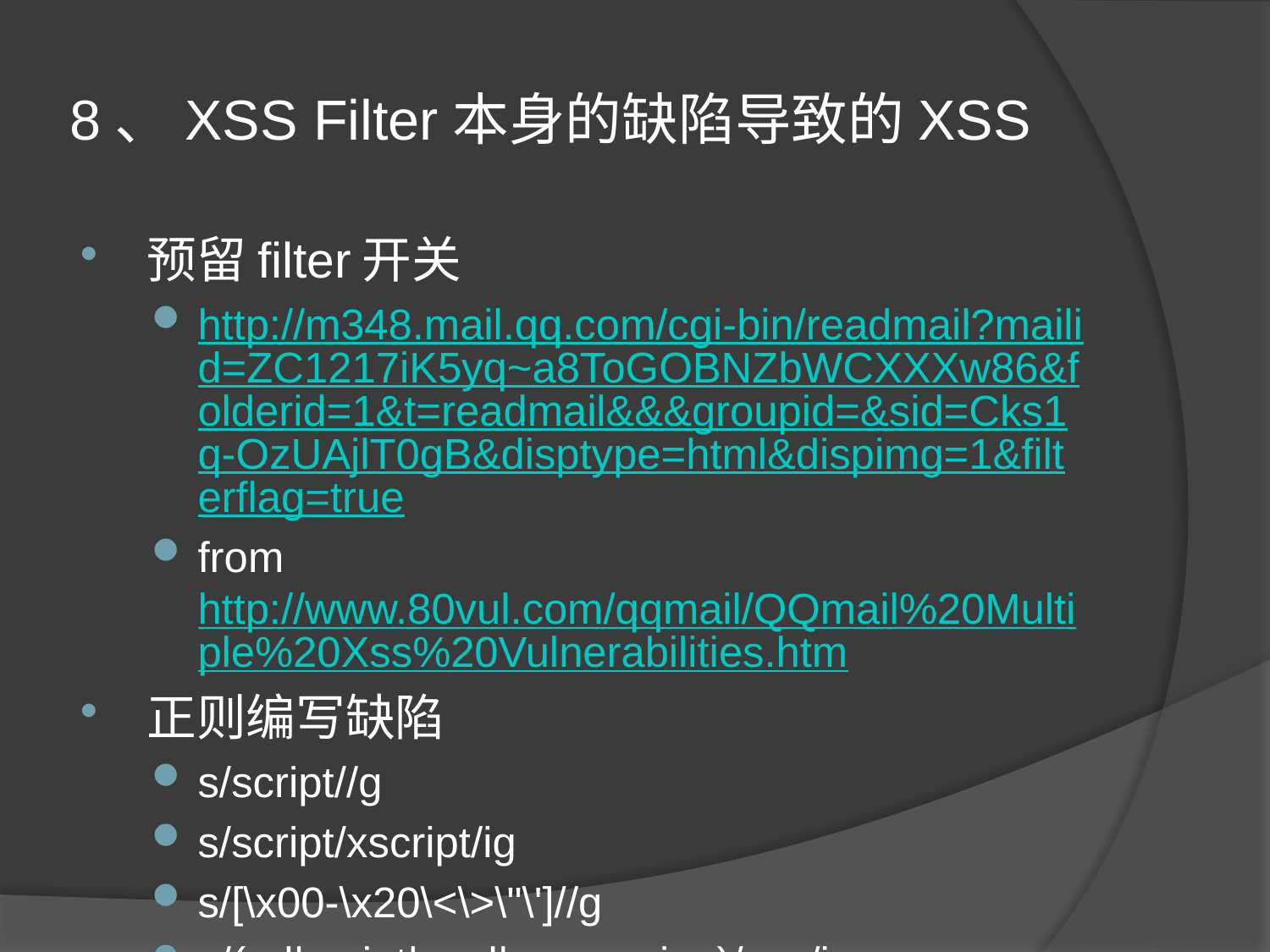

# 8、XSS Filter本身的缺陷导致的XSS
预留filter开关
http://m348.mail.qq.com/cgi-bin/readmail?mailid=ZC1217iK5yq~a8ToGOBNZbWCXXXw86&folderid=1&t=readmail&&&groupid=&sid=Cks1q-OzUAjlT0gB&disptype=html&dispimg=1&filterflag=true
from http://www.80vul.com/qqmail/QQmail%20Multiple%20Xss%20Vulnerabilities.htm
正则编写缺陷
s/script//g
s/script/xscript/ig
s/[\x00-\x20\<\>\"\']//g
s/(url|script|eval|expression)/xxx/ig
…